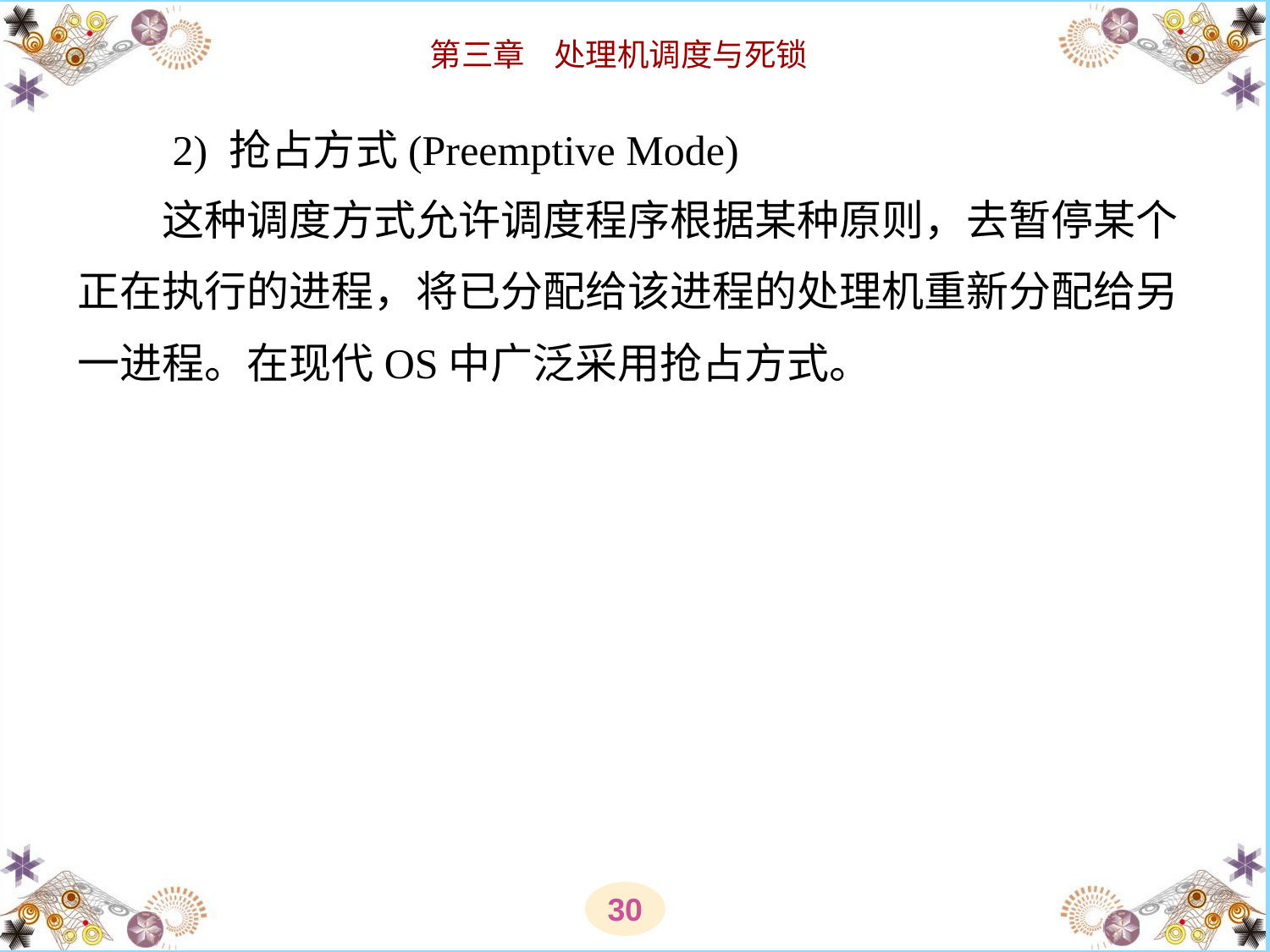

# 2) 抢占方式(Preemptive Mode) 　　这种调度方式允许调度程序根据某种原则，去暂停某个正在执行的进程，将已分配给该进程的处理机重新分配给另一进程。在现代OS中广泛采用抢占方式。